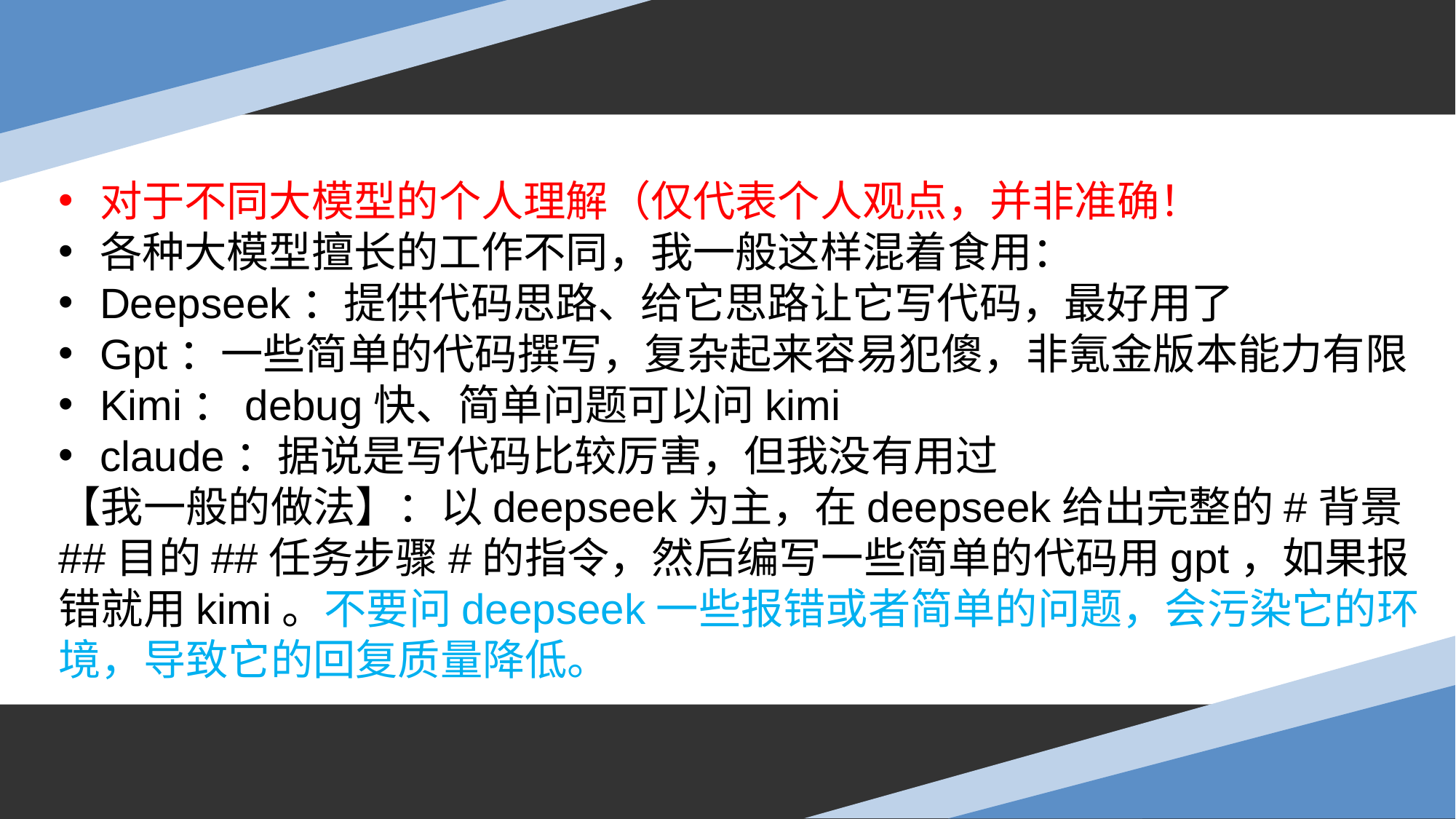

对于不同大模型的个人理解（仅代表个人观点，并非准确！
各种大模型擅长的工作不同，我一般这样混着食用：
Deepseek：提供代码思路、给它思路让它写代码，最好用了
Gpt：一些简单的代码撰写，复杂起来容易犯傻，非氪金版本能力有限
Kimi：debug快、简单问题可以问kimi
claude：据说是写代码比较厉害，但我没有用过
【我一般的做法】：以deepseek为主，在deepseek给出完整的#背景##目的##任务步骤#的指令，然后编写一些简单的代码用gpt，如果报错就用kimi。不要问deepseek一些报错或者简单的问题，会污染它的环境，导致它的回复质量降低。